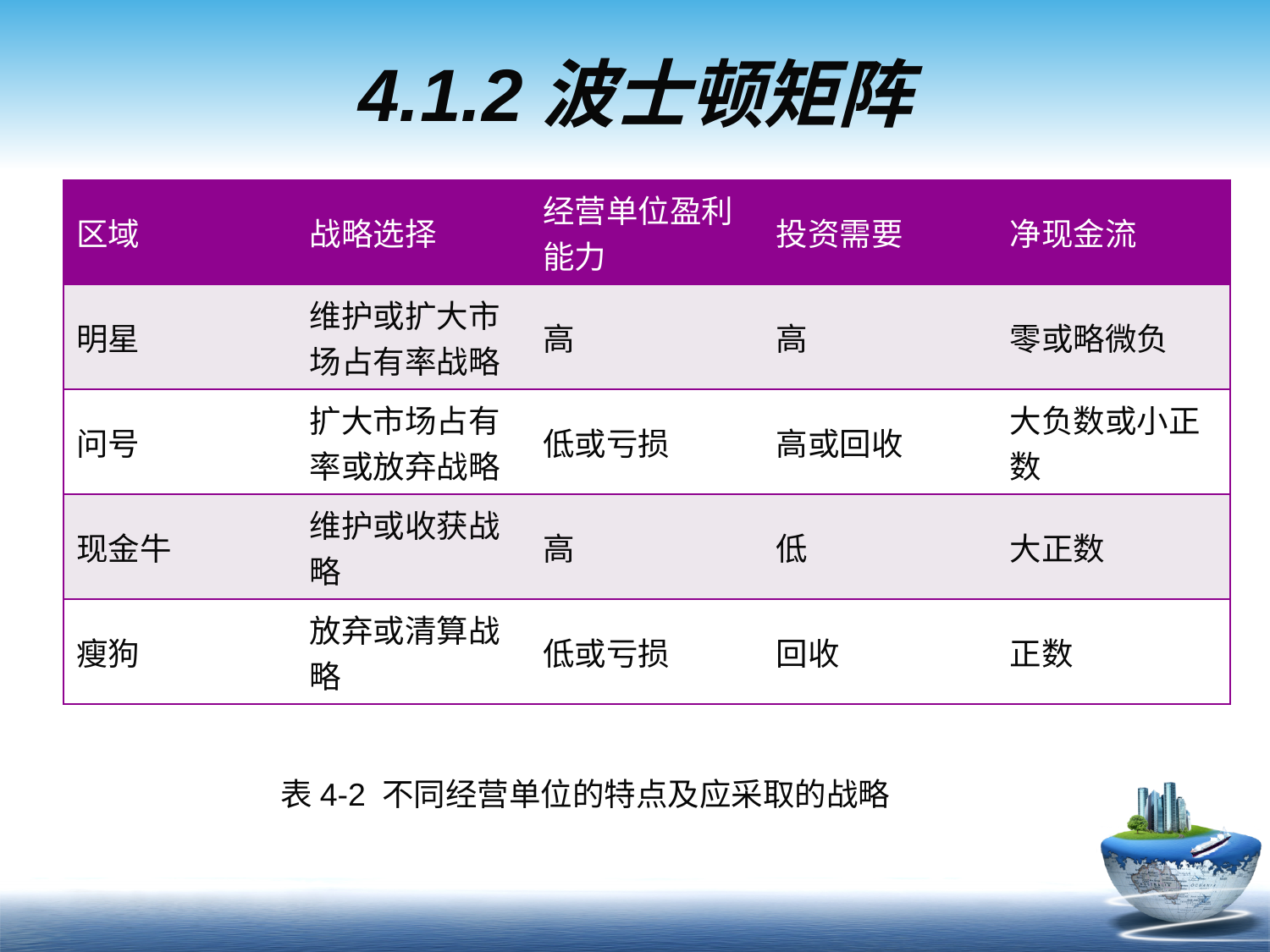

# 4.1.2波士顿矩阵
| 区域 | 战略选择 | 经营单位盈利能力 | 投资需要 | 净现金流 |
| --- | --- | --- | --- | --- |
| 明星 | 维护或扩大市场占有率战略 | 高 | 高 | 零或略微负 |
| 问号 | 扩大市场占有率或放弃战略 | 低或亏损 | 高或回收 | 大负数或小正数 |
| 现金牛 | 维护或收获战略 | 高 | 低 | 大正数 |
| 瘦狗 | 放弃或清算战略 | 低或亏损 | 回收 | 正数 |
表4-2 不同经营单位的特点及应采取的战略